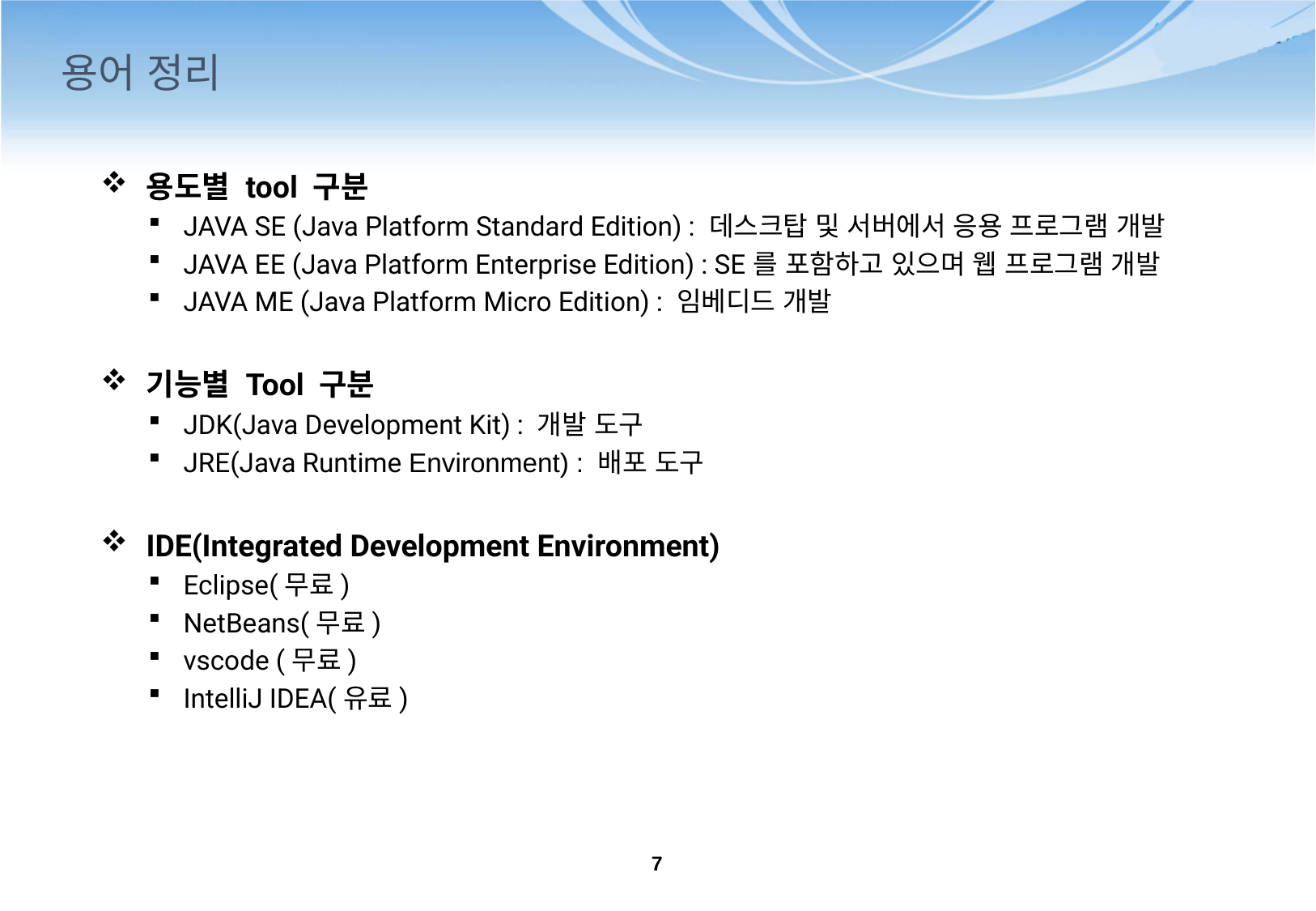

# 용어 정리
용도별 tool 구분
JAVA SE (Java Platform Standard Edition) : 데스크탑 및 서버에서 응용 프로그램 개발
JAVA EE (Java Platform Enterprise Edition) : SE를 포함하고 있으며 웹 프로그램 개발
JAVA ME (Java Platform Micro Edition) : 임베디드 개발

기능별 Tool 구분
JDK(Java Development Kit) : 개발 도구
JRE(Java Runtime Environment) : 배포 도구

IDE(Integrated Development Environment)
Eclipse(무료)
NetBeans(무료)
vscode (무료)
IntelliJ IDEA(유료)

7